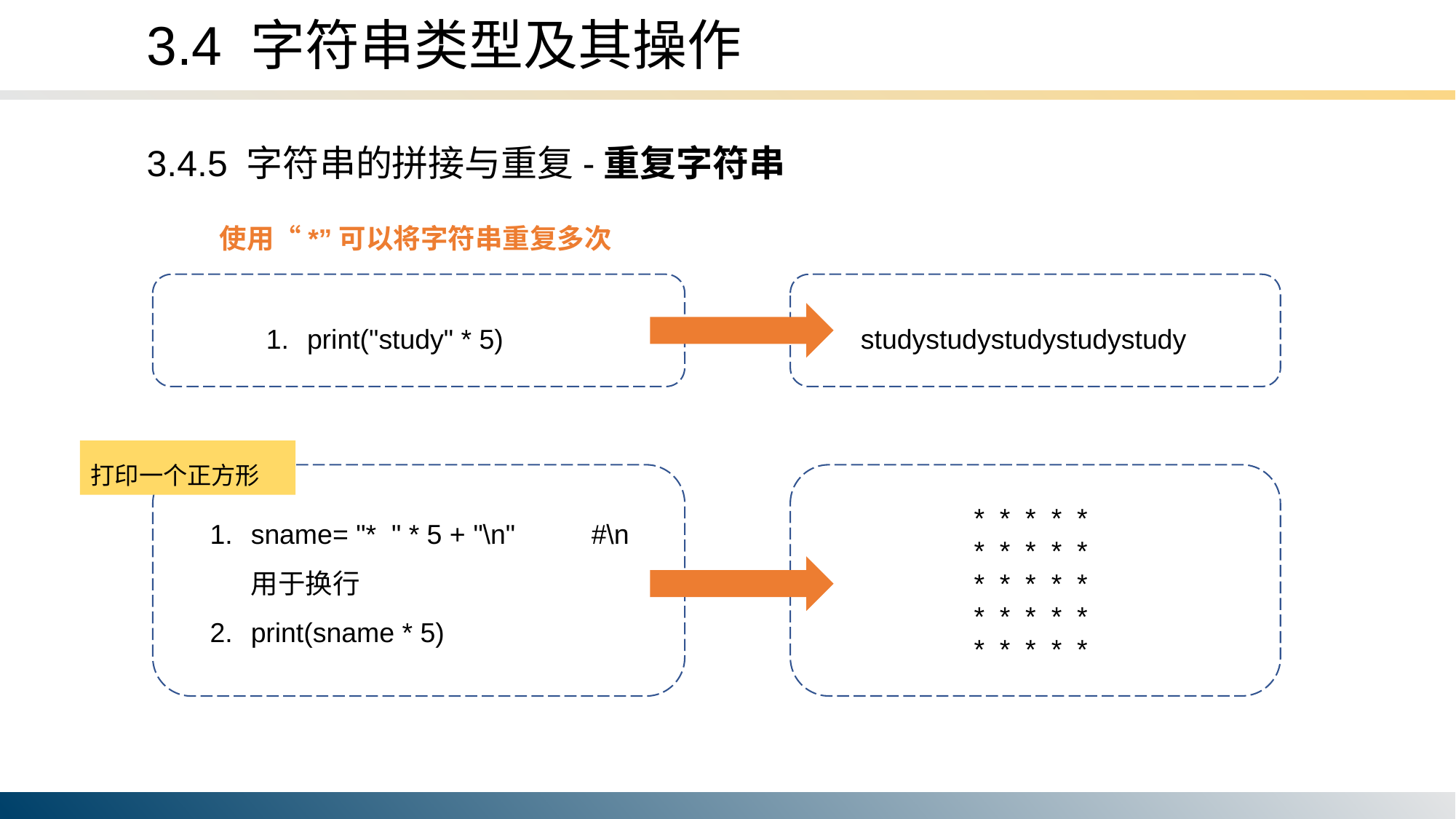

3.4 字符串类型及其操作

3.4.5 字符串的拼接与重复-重复字符串
使用“*”可以将字符串重复多次

print("study" * 5)
studystudystudystudystudy

打印一个正方形

sname= "*  " * 5 + "\n"          #\n用于换行
print(sname * 5)
*  *  *  *  *
*  *  *  *  *
*  *  *  *  *
*  *  *  *  *
*  *  *  *  *